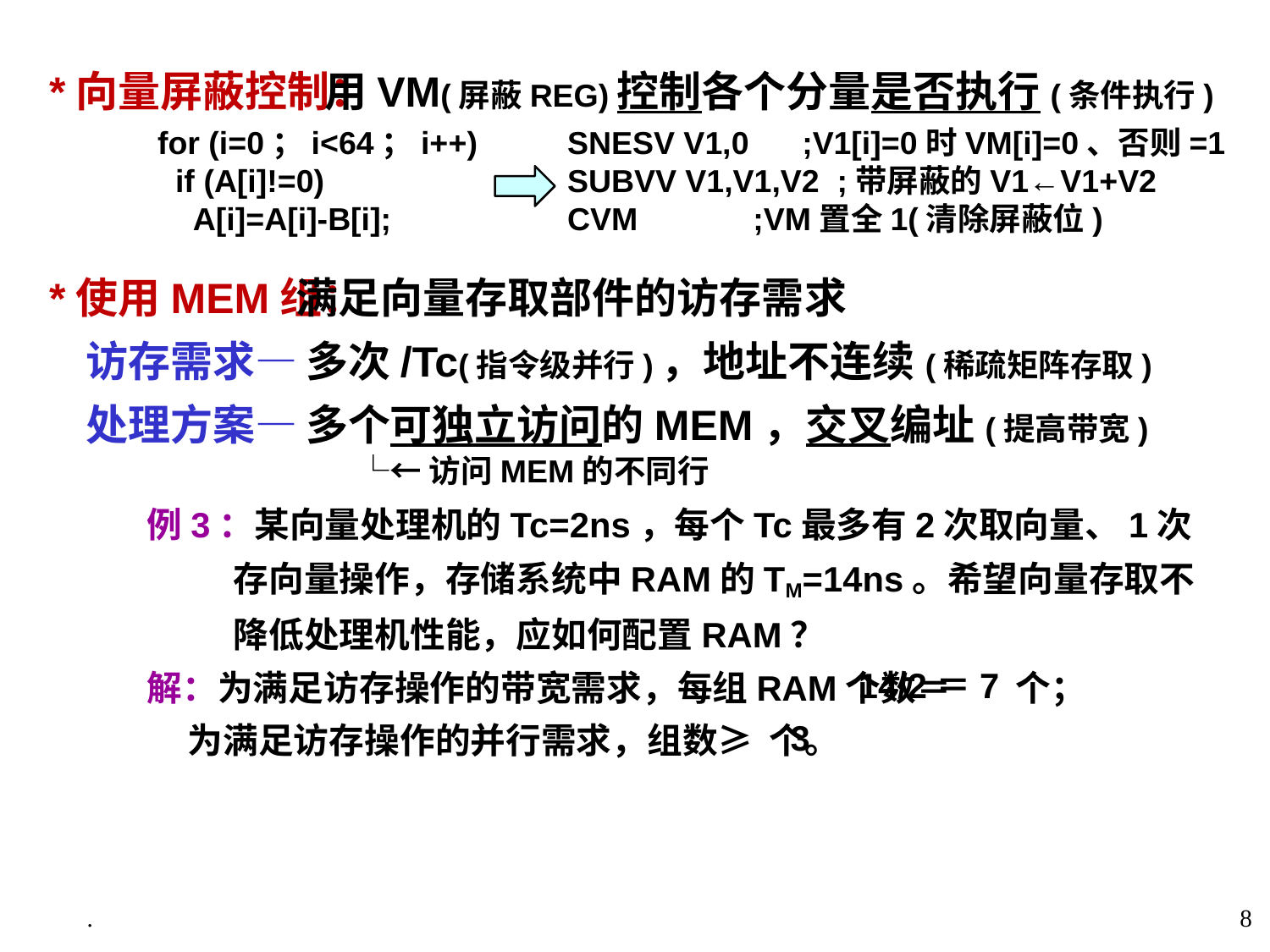

*向量屏蔽控制：

 *使用MEM组：
    访存需求—
    处理方案—
      用VM(屏蔽REG)控制各个分量是否执行(条件执行)

   满足向量存取部件的访存需求
    多次/Tc(指令级并行)，地址不连续(稀疏矩阵存取)
    多个可独立访问的MEM，交叉编址(提高带宽)
              └←访问MEM的不同行
for (i=0；i<64；i++)
  if (A[i]!=0)
    A[i]=A[i]-B[i];
SNESV V1,0      ;V1[i]=0时VM[i]=0、否则=1
SUBVV V1,V1,V2  ;带屏蔽的V1←V1+V2
CVM             ;VM置全1(清除屏蔽位)

例3：某向量处理机的Tc=2ns，每个Tc最多有2次取向量、1次存向量操作，存储系统中RAM的TM=14ns。希望向量存取不降低处理机性能，应如何配置RAM？
解：为满足访存操作的带宽需求，每组RAM个数＝        个；
    为满足访存操作的并行需求，组数≥  个。
       14/2＝7
3
.
8